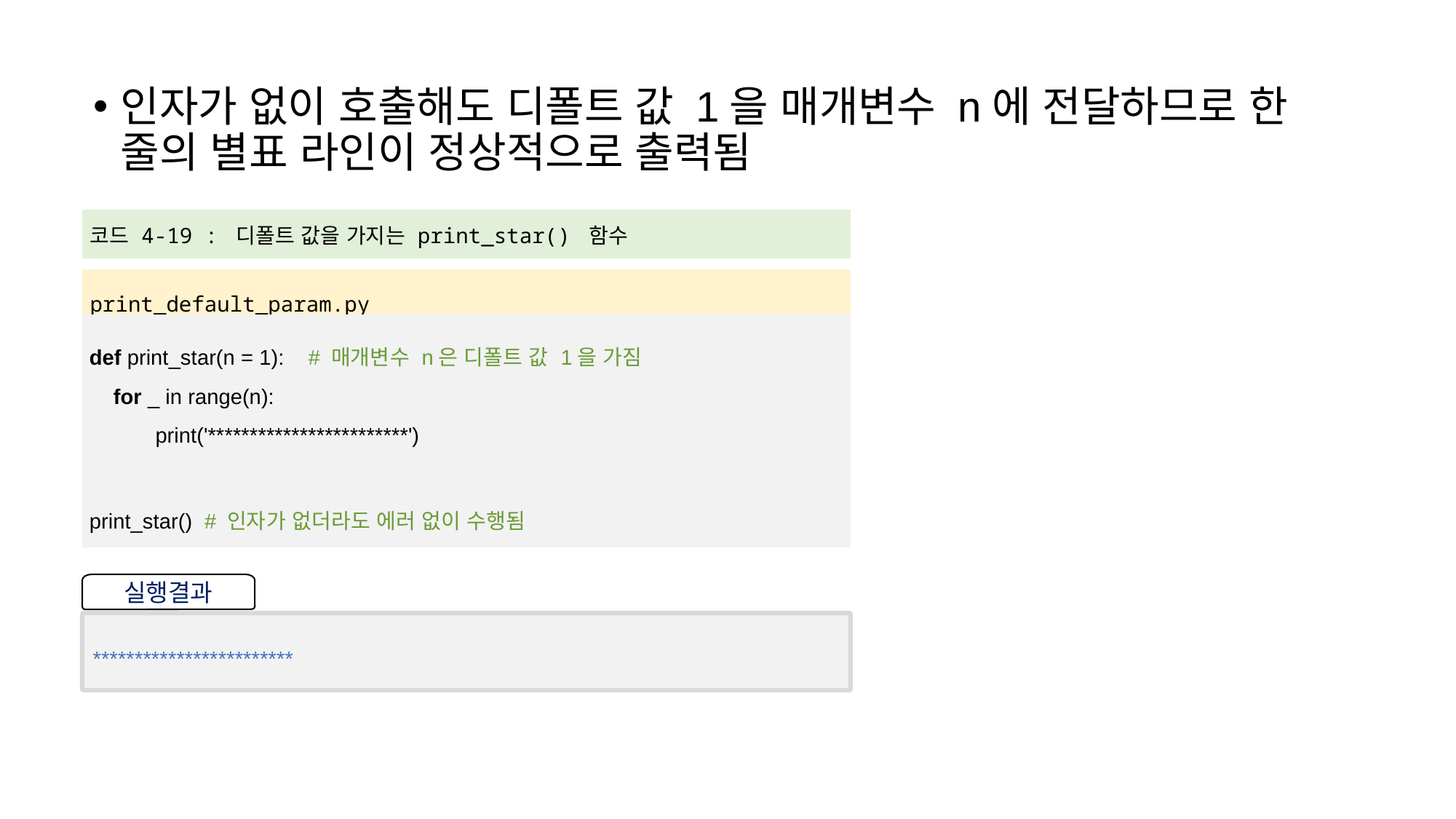

인자가 없이 호출해도 디폴트 값 1을 매개변수 n에 전달하므로 한 줄의 별표 라인이 정상적으로 출력됨
| 코드 4-19 : 디폴트 값을 가지는 print\_star() 함수 |
| --- |
|  |
| print\_default\_param.py |
| def print\_star(n = 1): # 매개변수 n은 디폴트 값 1을 가짐 for \_ in range(n): print('\*\*\*\*\*\*\*\*\*\*\*\*\*\*\*\*\*\*\*\*\*\*\*\*') print\_star() # 인자가 없더라도 에러 없이 수행됨 |
|  |
실행결과

************************